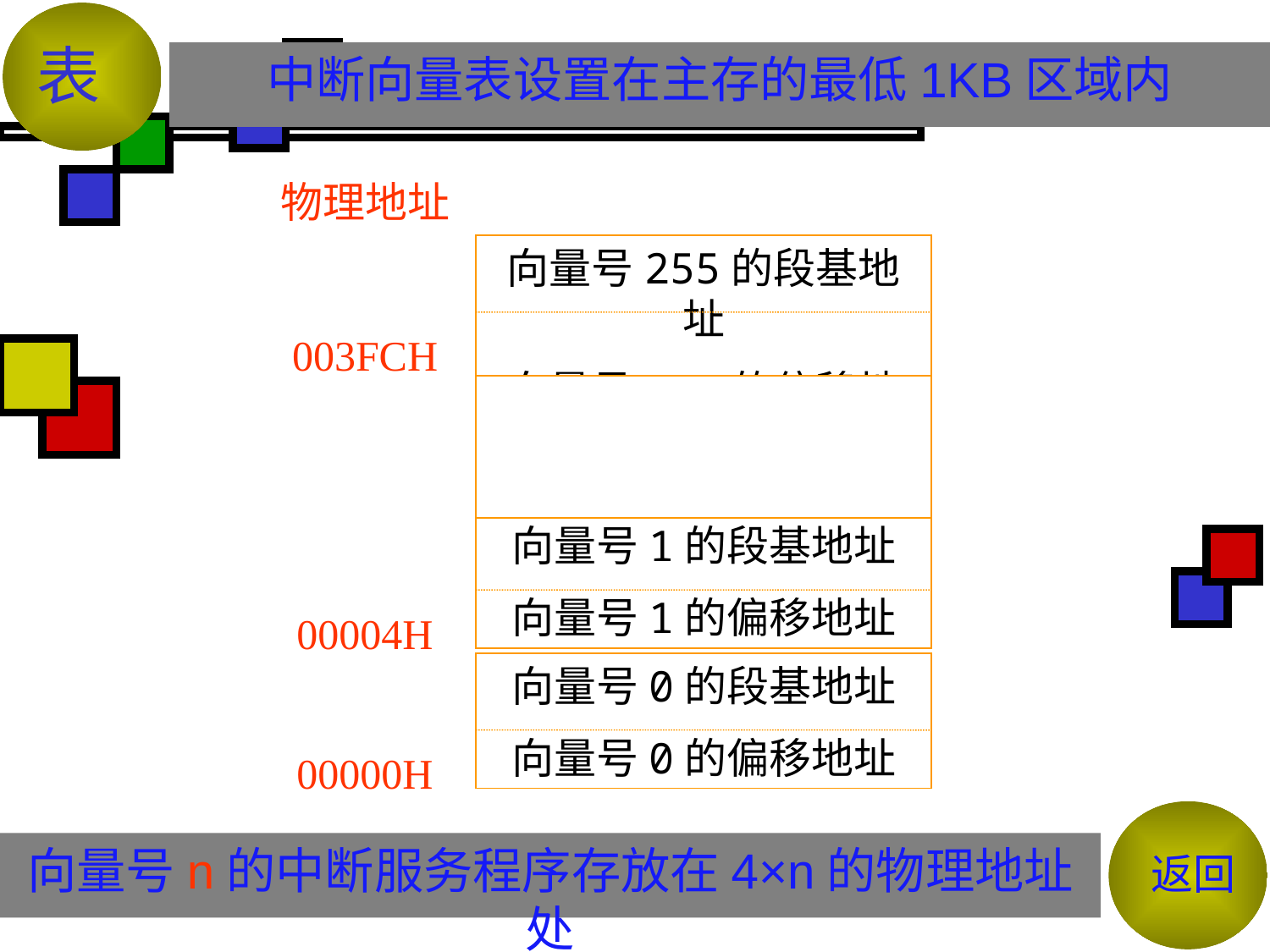

# 表
中断向量表设置在主存的最低1KB区域内
物理地址
向量号255的段基地址
向量号255的偏移地址

003FCH

向量号1的段基地址
向量号1的偏移地址

00004H
向量号0的段基地址
向量号0的偏移地址

00000H

返回
向量号n的中断服务程序存放在4×n的物理地址处